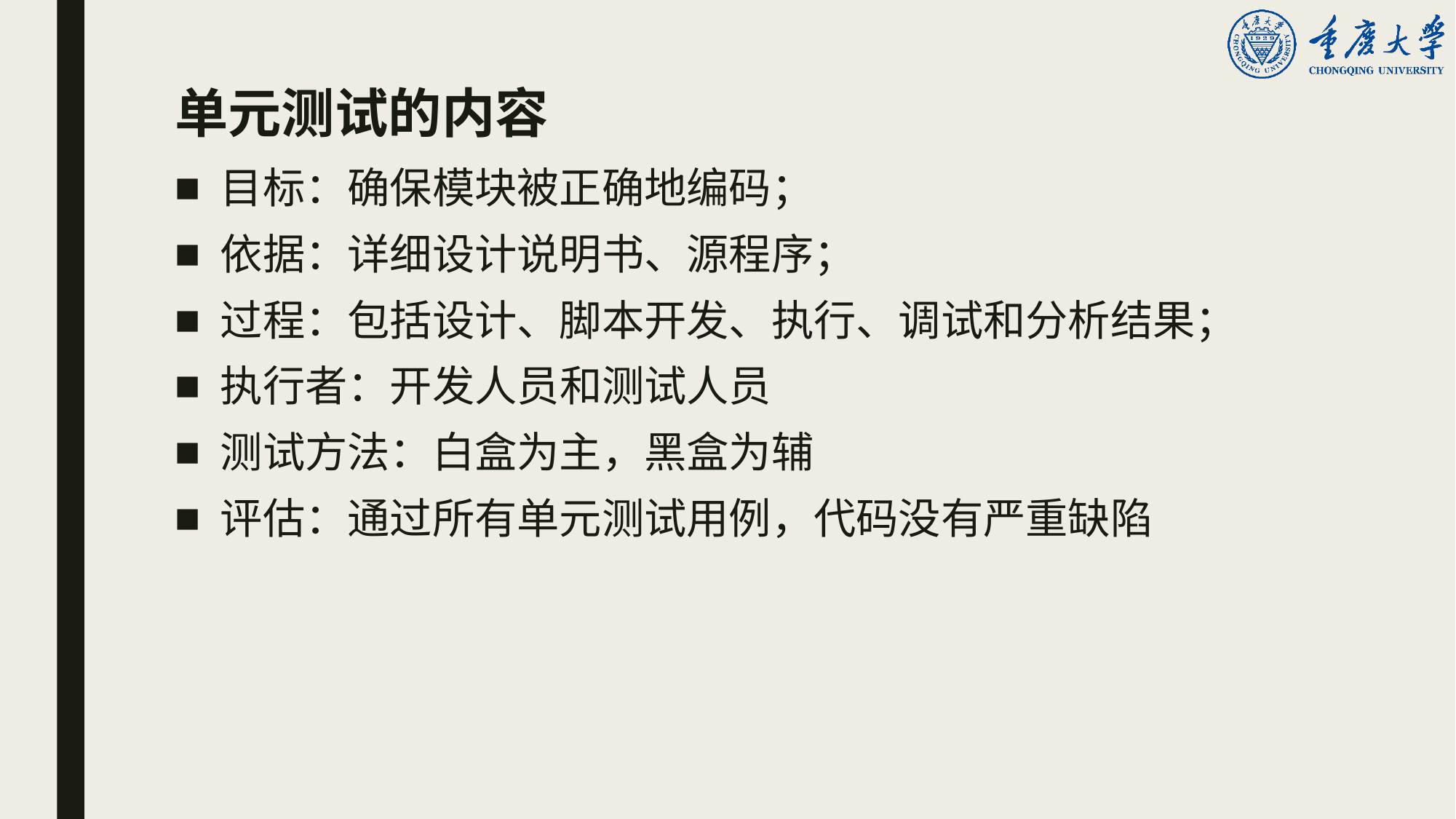

# 单元测试的内容
目标：确保模块被正确地编码；
依据：详细设计说明书、源程序；
过程：包括设计、脚本开发、执行、调试和分析结果；
执行者：开发人员和测试人员
测试方法：白盒为主，黑盒为辅
评估：通过所有单元测试用例，代码没有严重缺陷